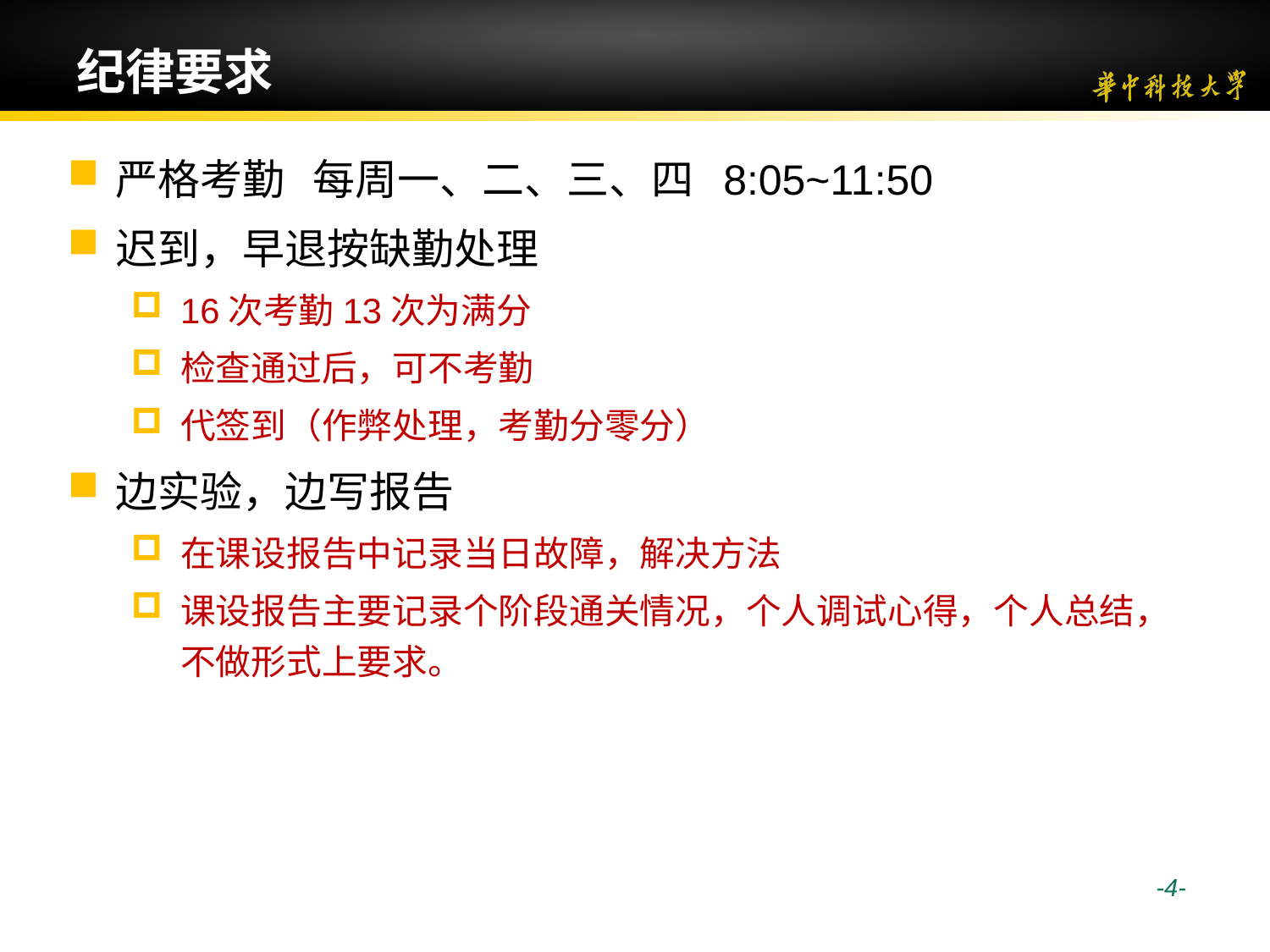

# 纪律要求
严格考勤   每周一、二、三、四  8:05~11:50
迟到，早退按缺勤处理
16次考勤13次为满分
检查通过后，可不考勤
代签到（作弊处理，考勤分零分）
边实验，边写报告
在课设报告中记录当日故障，解决方法
课设报告主要记录个阶段通关情况，个人调试心得，个人总结，不做形式上要求。

 -4-